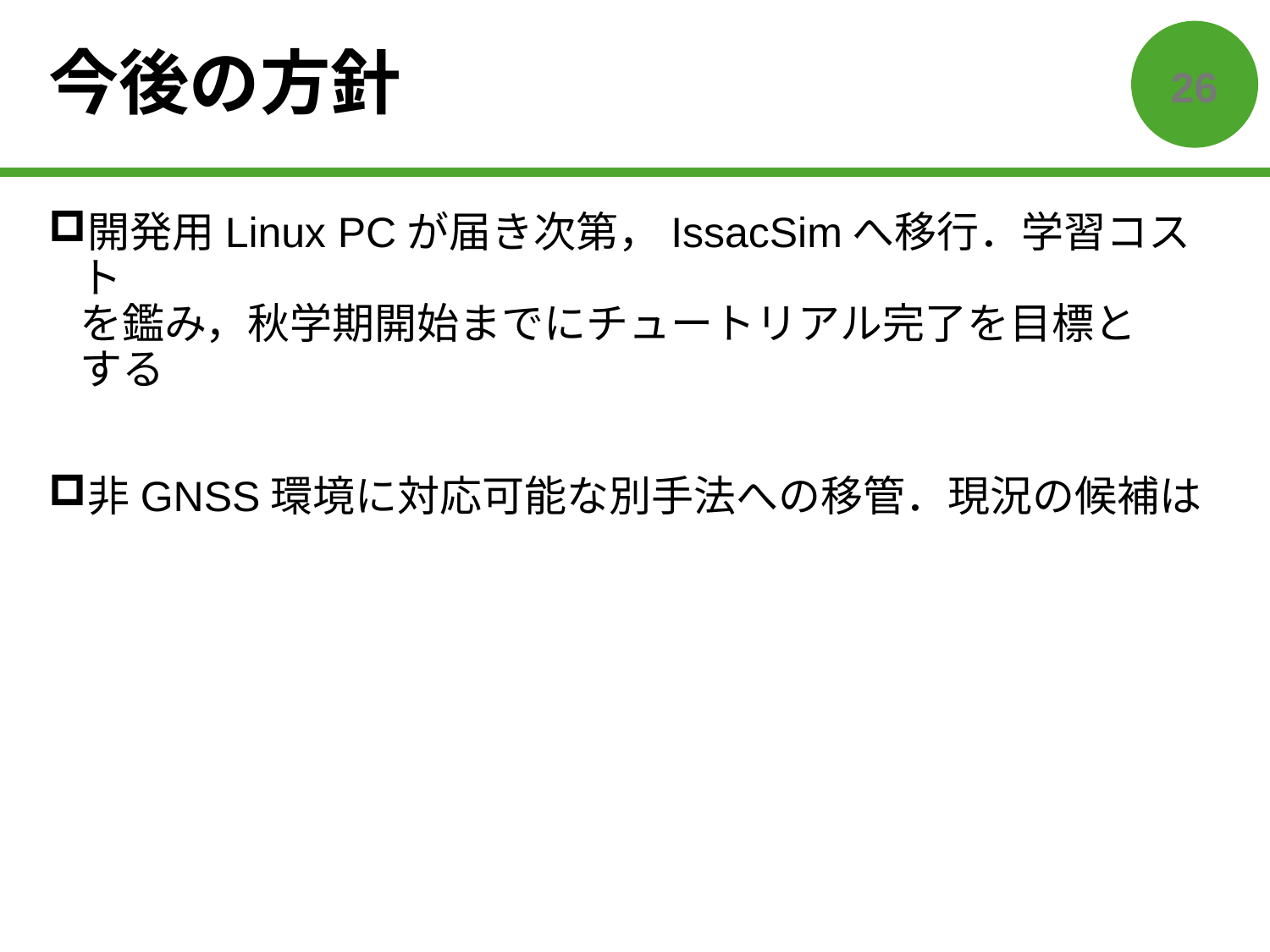

# 今後の方針
26
開発用Linux PCが届き次第，IssacSimへ移行．学習コスト
を鑑み，秋学期開始までにチュートリアル完了を目標と
する

非GNSS環境に対応可能な別手法への移管．現況の候補は